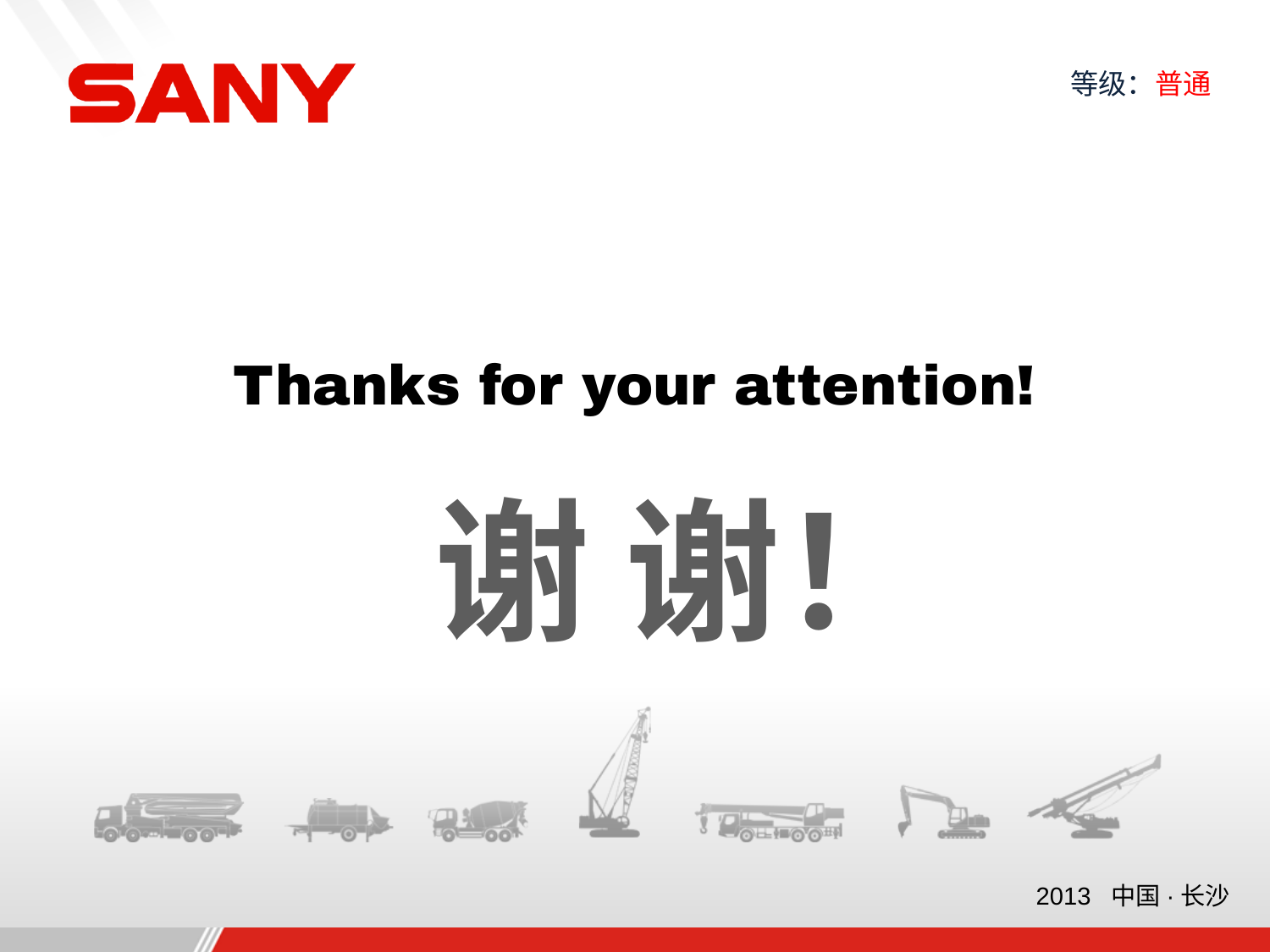

# Thanks for your attention!
谢 谢！
2013  中国·长沙